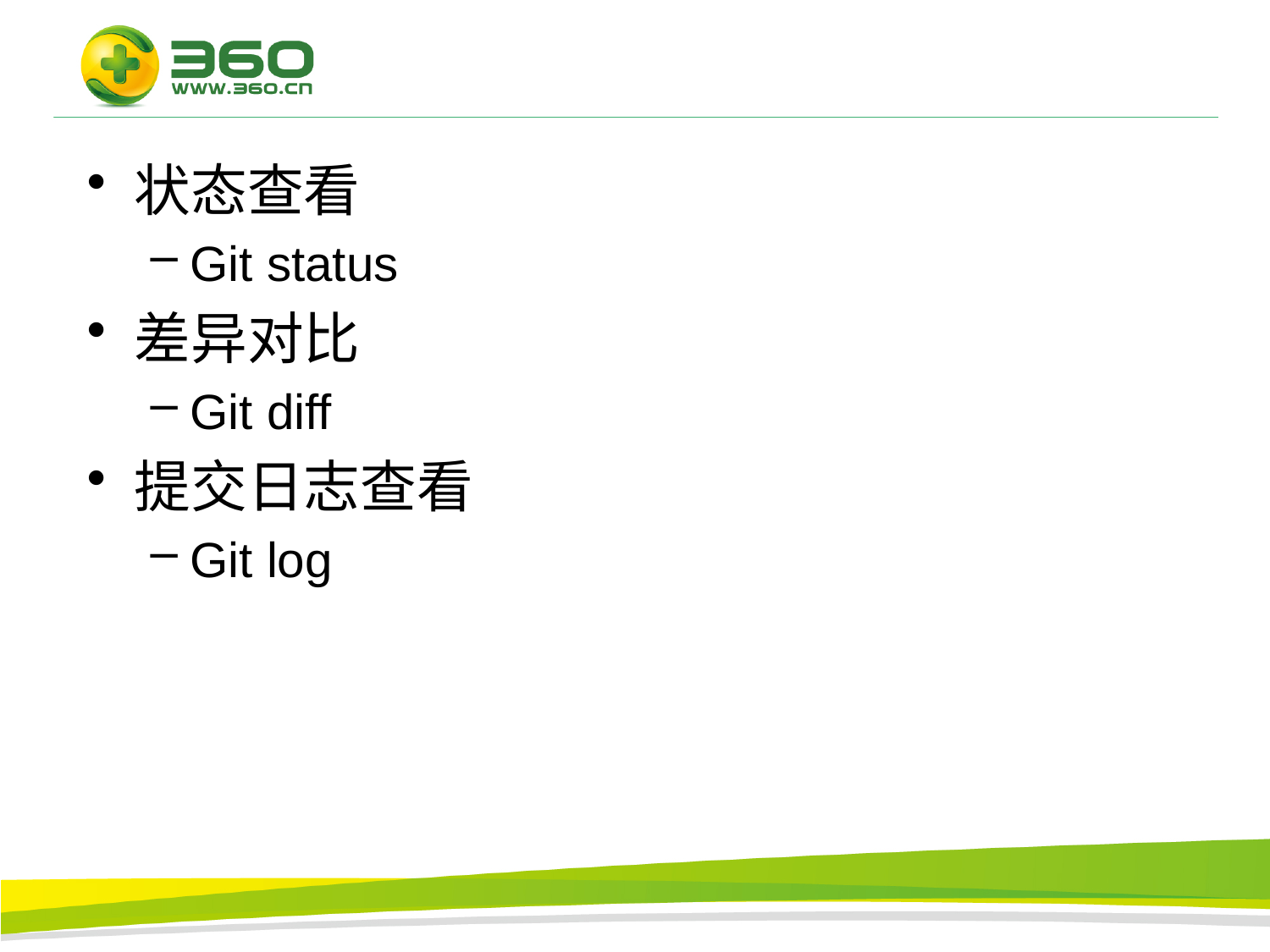

#
状态查看
Git status
差异对比
Git diff
提交日志查看
Git log